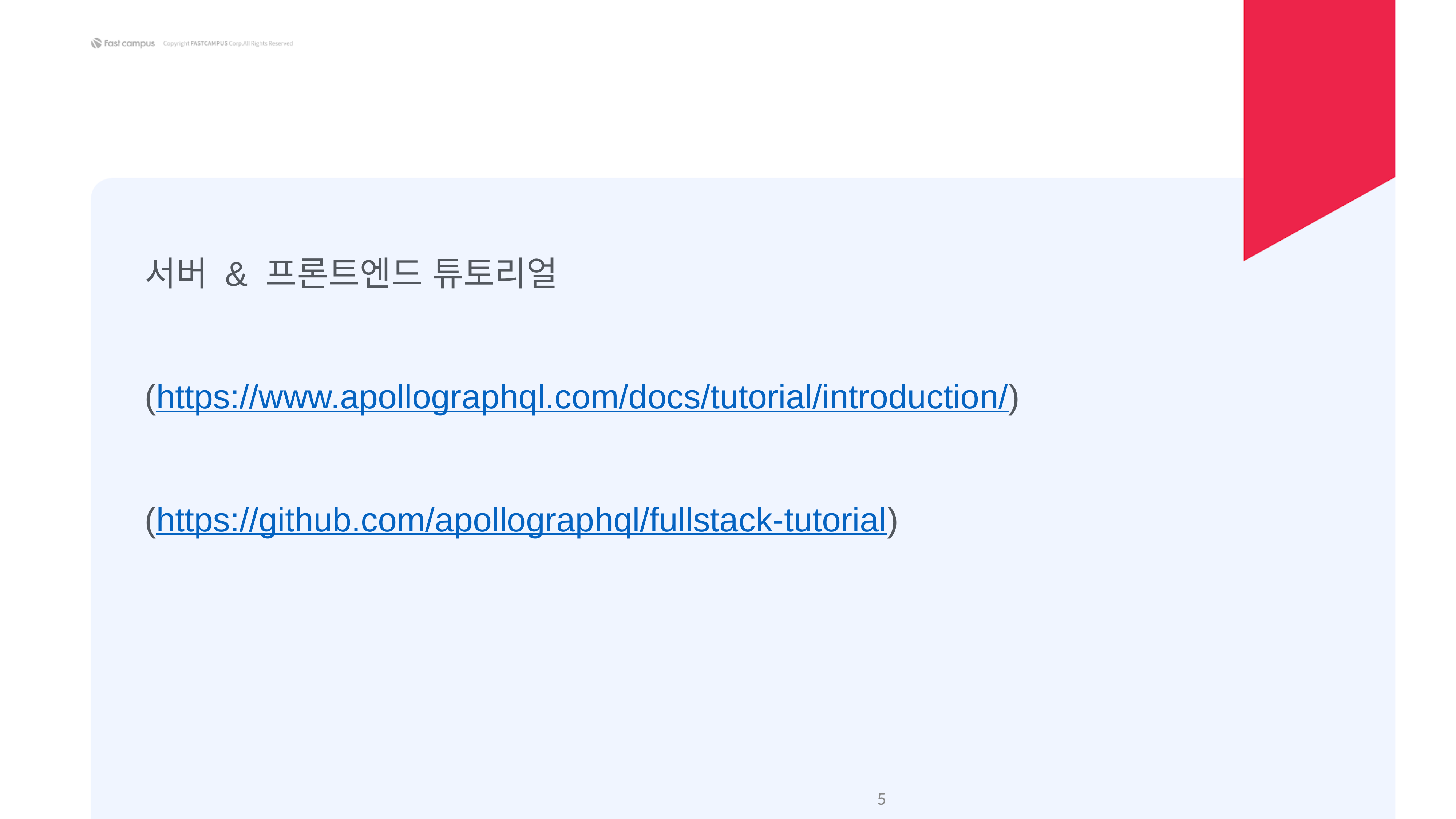

서버 & 프론트엔드 튜토리얼

(https://www.apollographql.com/docs/tutorial/introduction/)

(https://github.com/apollographql/fullstack-tutorial)

5